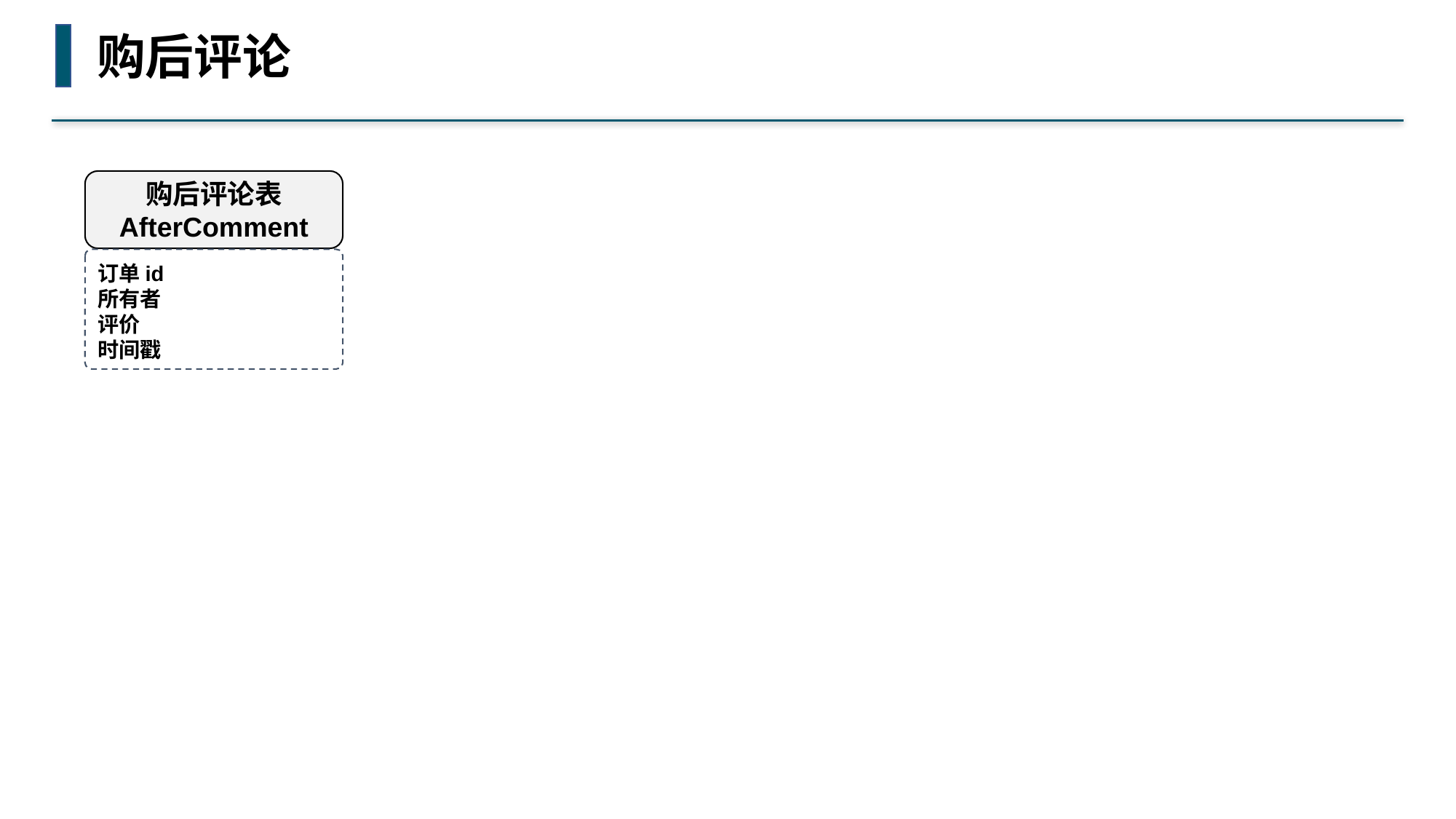

购后评论

购后评论表
AfterComment
订单id
所有者
评价
时间戳